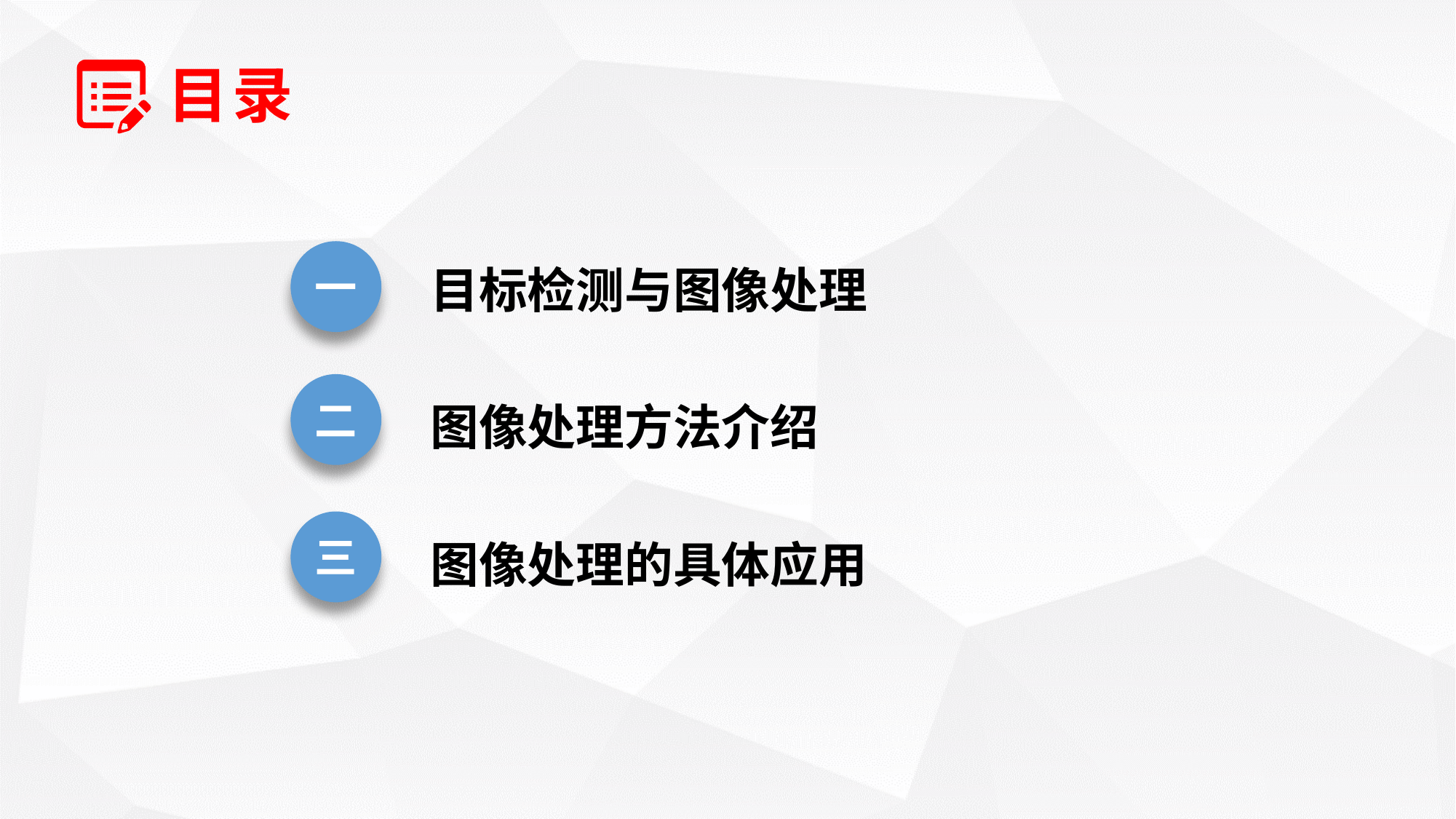

目录

目标检测与图像处理
一

二
图像处理方法介绍

三
图像处理的具体应用